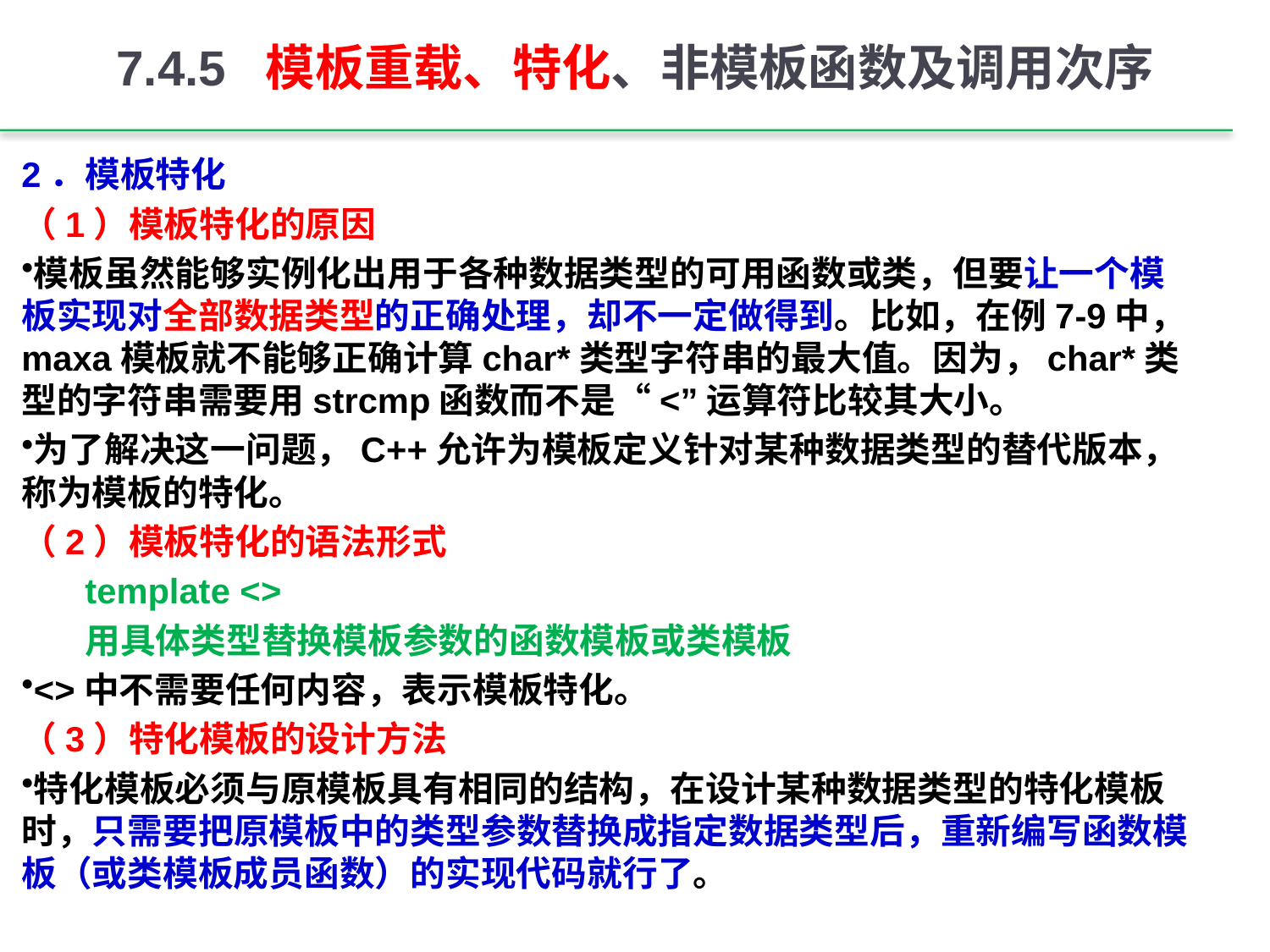

# 7.4.5  模板重载、特化、非模板函数及调用次序
2．模板特化
（1）模板特化的原因
模板虽然能够实例化出用于各种数据类型的可用函数或类，但要让一个模板实现对全部数据类型的正确处理，却不一定做得到。比如，在例7-9中，maxa模板就不能够正确计算char*类型字符串的最大值。因为，char*类型的字符串需要用strcmp函数而不是“<”运算符比较其大小。
为了解决这一问题，C++允许为模板定义针对某种数据类型的替代版本，称为模板的特化。
（2）模板特化的语法形式
template <>
用具体类型替换模板参数的函数模板或类模板
<>中不需要任何内容，表示模板特化。
（3）特化模板的设计方法
特化模板必须与原模板具有相同的结构，在设计某种数据类型的特化模板时，只需要把原模板中的类型参数替换成指定数据类型后，重新编写函数模板（或类模板成员函数）的实现代码就行了。